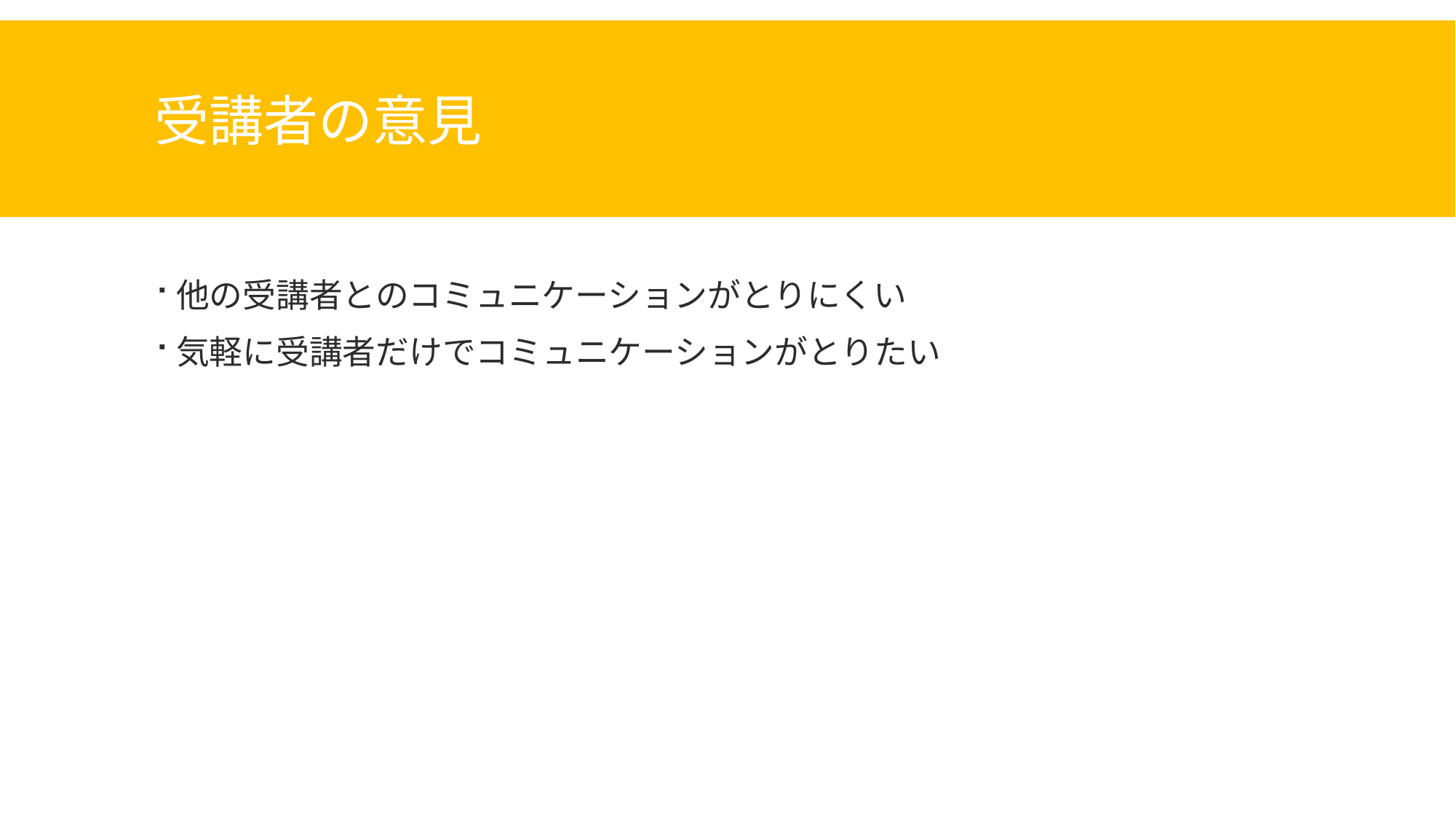

# 受講者の意見
他の受講者とのコミュニケーションがとりにくい
気軽に受講者だけでコミュニケーションがとりたい
5